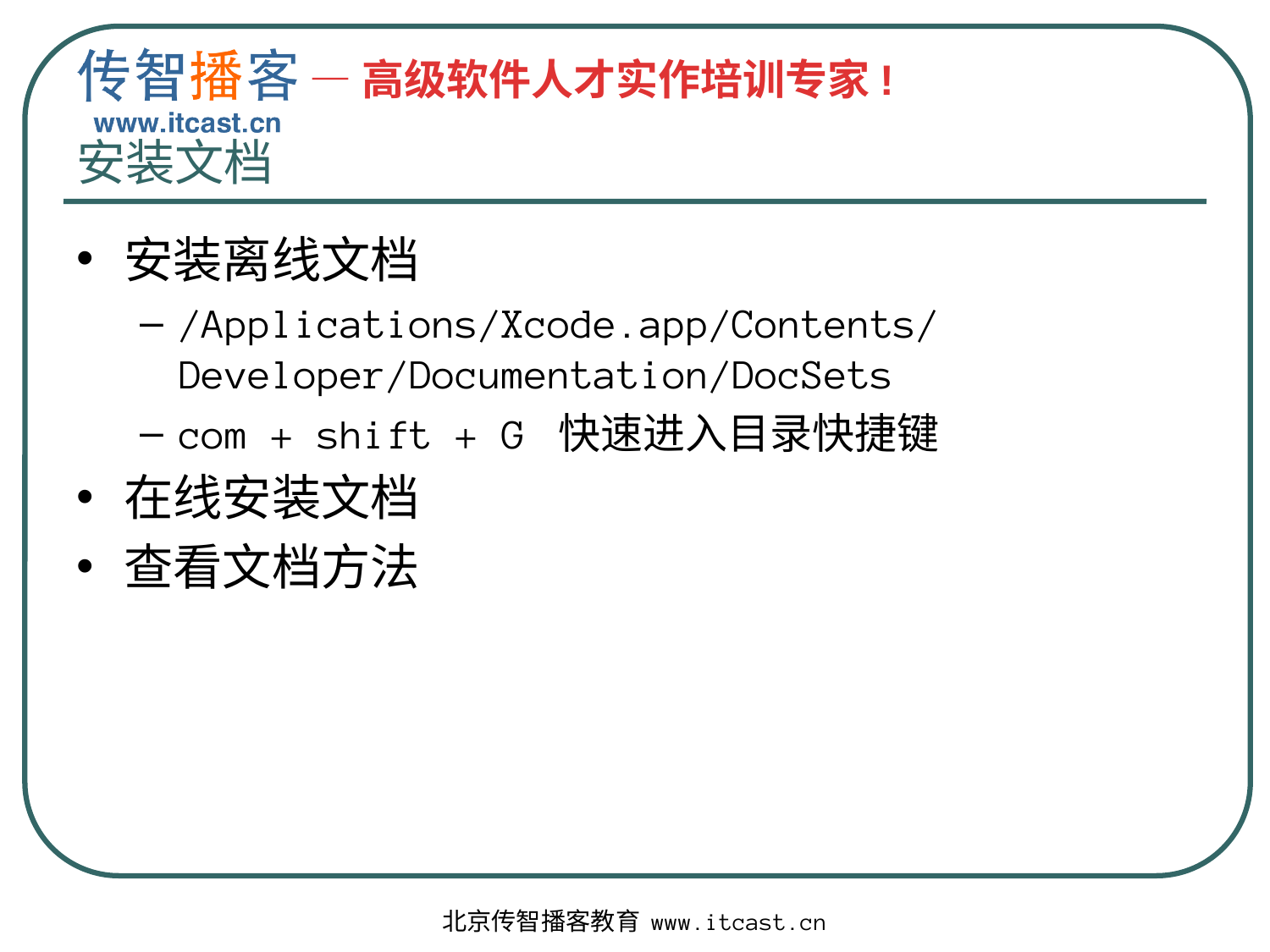

# 安装文档
安装离线文档
/Applications/Xcode.app/Contents/Developer/Documentation/DocSets
com + shift + G 快速进入目录快捷键
在线安装文档
查看文档方法